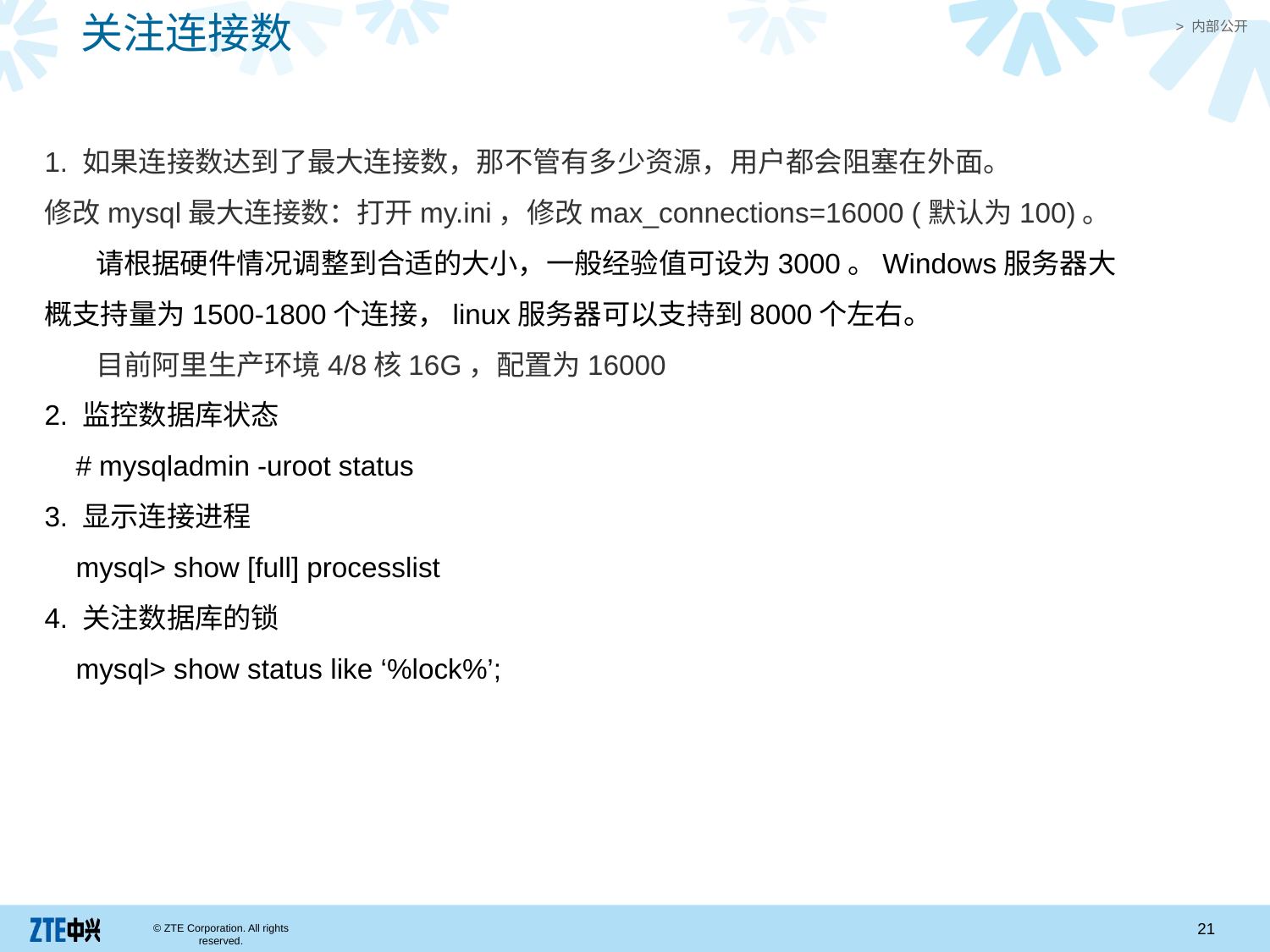

关注连接数
1. 如果连接数达到了最大连接数，那不管有多少资源，用户都会阻塞在外面。
修改mysql最大连接数：打开my.ini，修改max_connections=16000 (默认为100)。
       请根据硬件情况调整到合适的大小，一般经验值可设为3000。Windows服务器大概支持量为1500-1800个连接，linux服务器可以支持到8000个左右。
       目前阿里生产环境4/8核16G，配置为16000
2. 监控数据库状态
    # mysqladmin -uroot status
3. 显示连接进程
    mysql> show [full] processlist
4. 关注数据库的锁
    mysql> show status like ‘%lock%’;

21